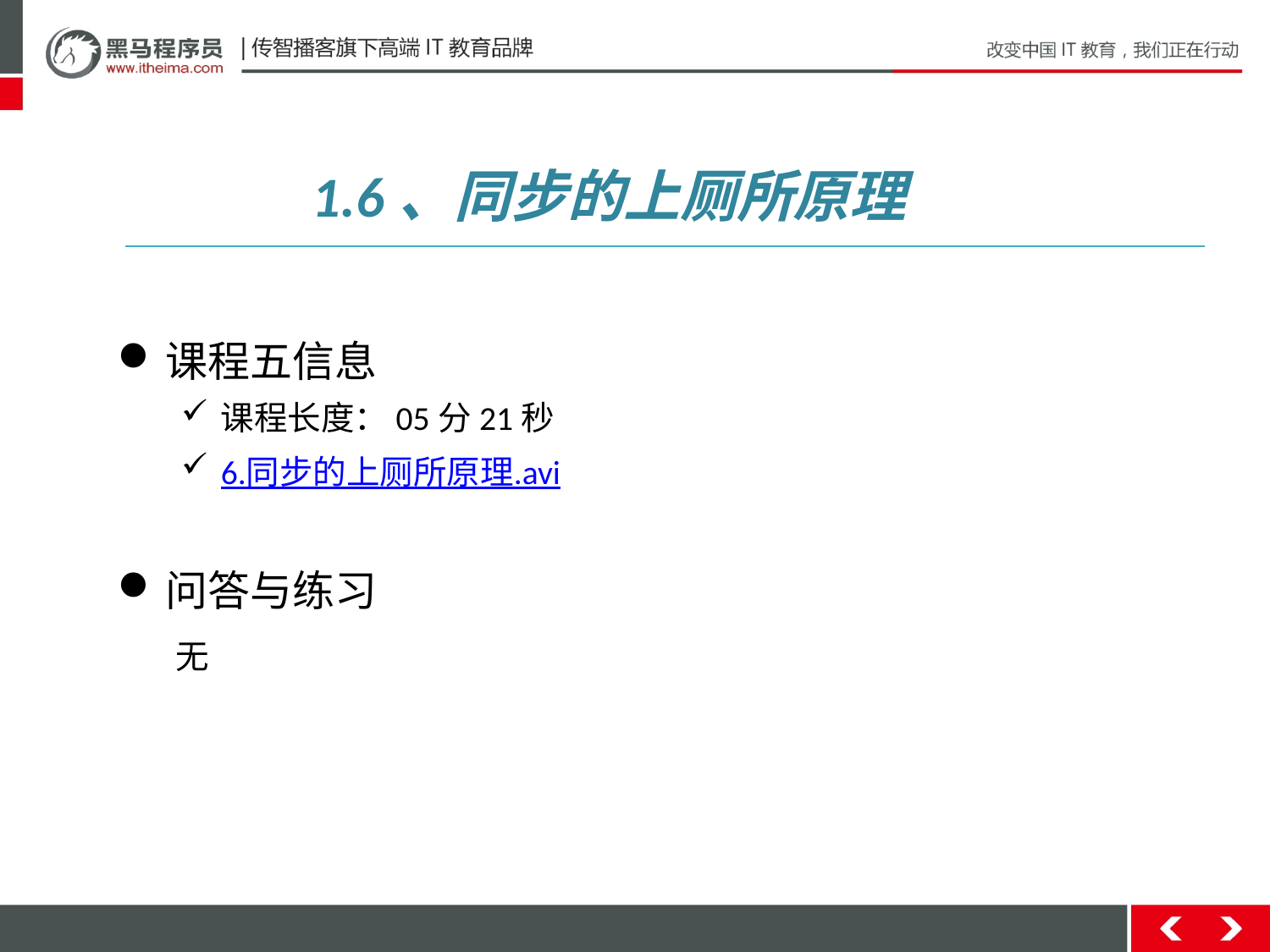

1.6、同步的上厕所原理

课程五信息
课程长度：05分21秒
6.同步的上厕所原理.avi

问答与练习
     无